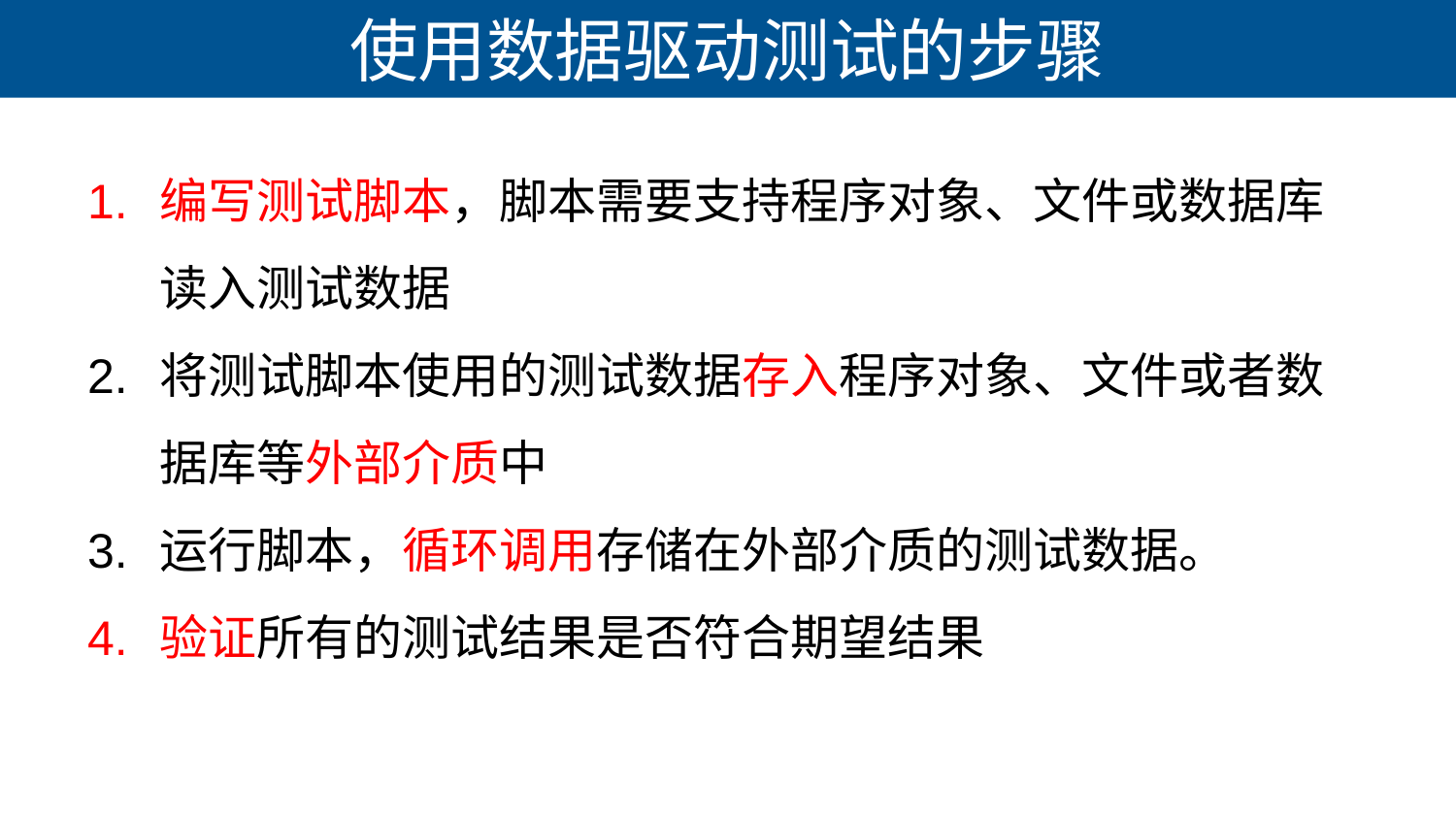

# 使用数据驱动测试的步骤
编写测试脚本，脚本需要支持程序对象、文件或数据库读入测试数据
将测试脚本使用的测试数据存入程序对象、文件或者数据库等外部介质中
运行脚本，循环调用存储在外部介质的测试数据。
验证所有的测试结果是否符合期望结果